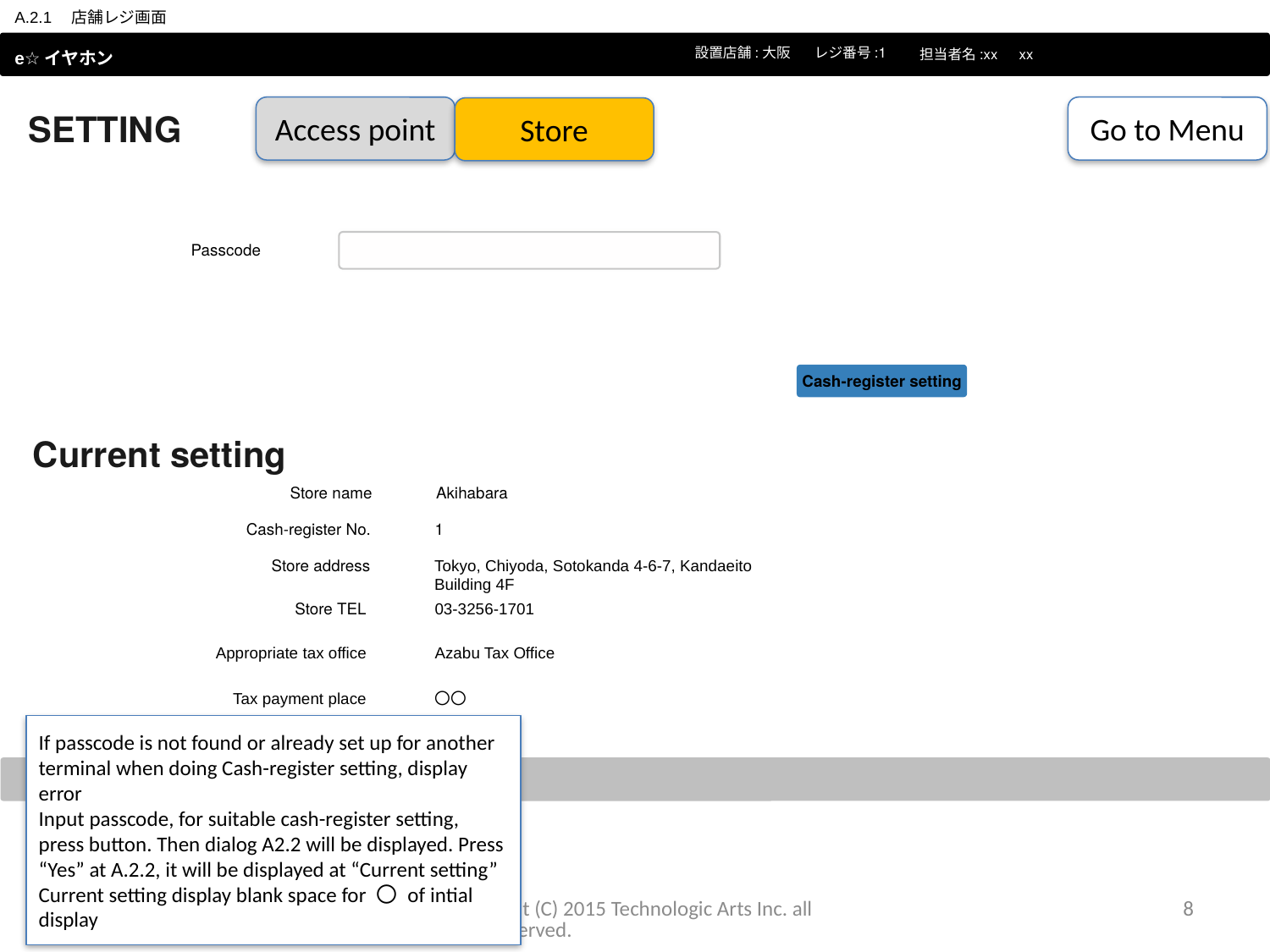

A.2.1　店舗レジ画面
  e☆イヤホン
設置店舗:大阪
レジ番号:1
担当者名:xx　xx
Access point
Go to Menu
Store
SETTING

Passcode
Cash-register setting
Current setting
Store name
Akihabara
Cash-register No.
1
Store address
Tokyo, Chiyoda, Sotokanda 4-6-7, Kandaeito Building 4F
Store TEL
03-3256-1701
Appropriate tax office
Azabu Tax Office
Tax payment place
〇〇
If passcode is not found or already set up for another terminal when doing Cash-register setting, display error
Input passcode, for suitable cash-register setting, press button. Then dialog A2.2 will be displayed. Press “Yes” at A.2.2, it will be displayed at “Current setting”
Current setting display blank space for 〇 of intial display

Copyright (C) 2015 Technologic Arts Inc. all right reserved.
8